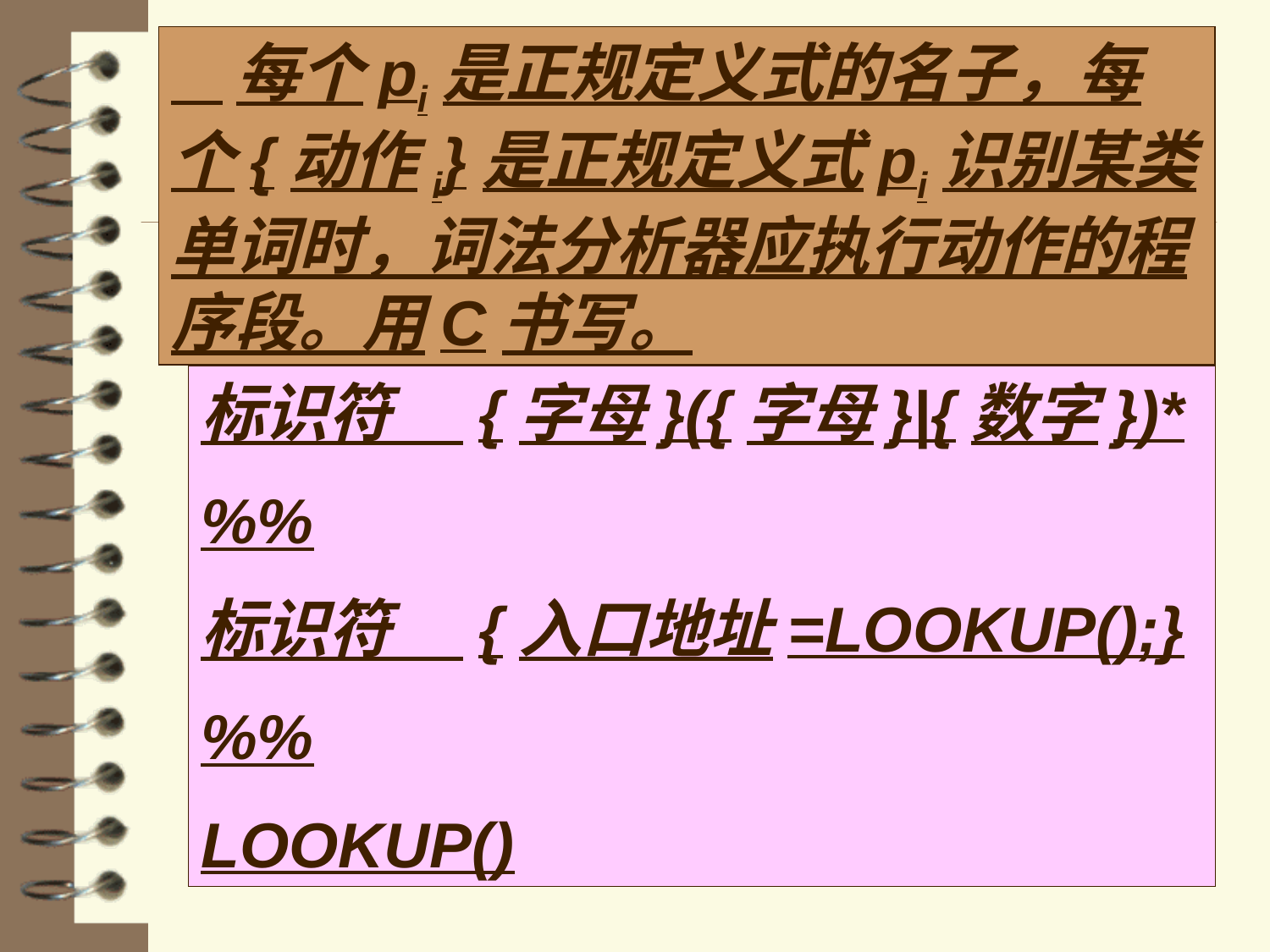

每个pi是正规定义式的名子，每个{动作i}是正规定义式pi识别某类单词时，词法分析器应执行动作的程序段。用C书写。
标识符     {字母}({字母}|{数字})*
%%
标识符     {入口地址=LOOKUP();}
%%
LOOKUP()
100